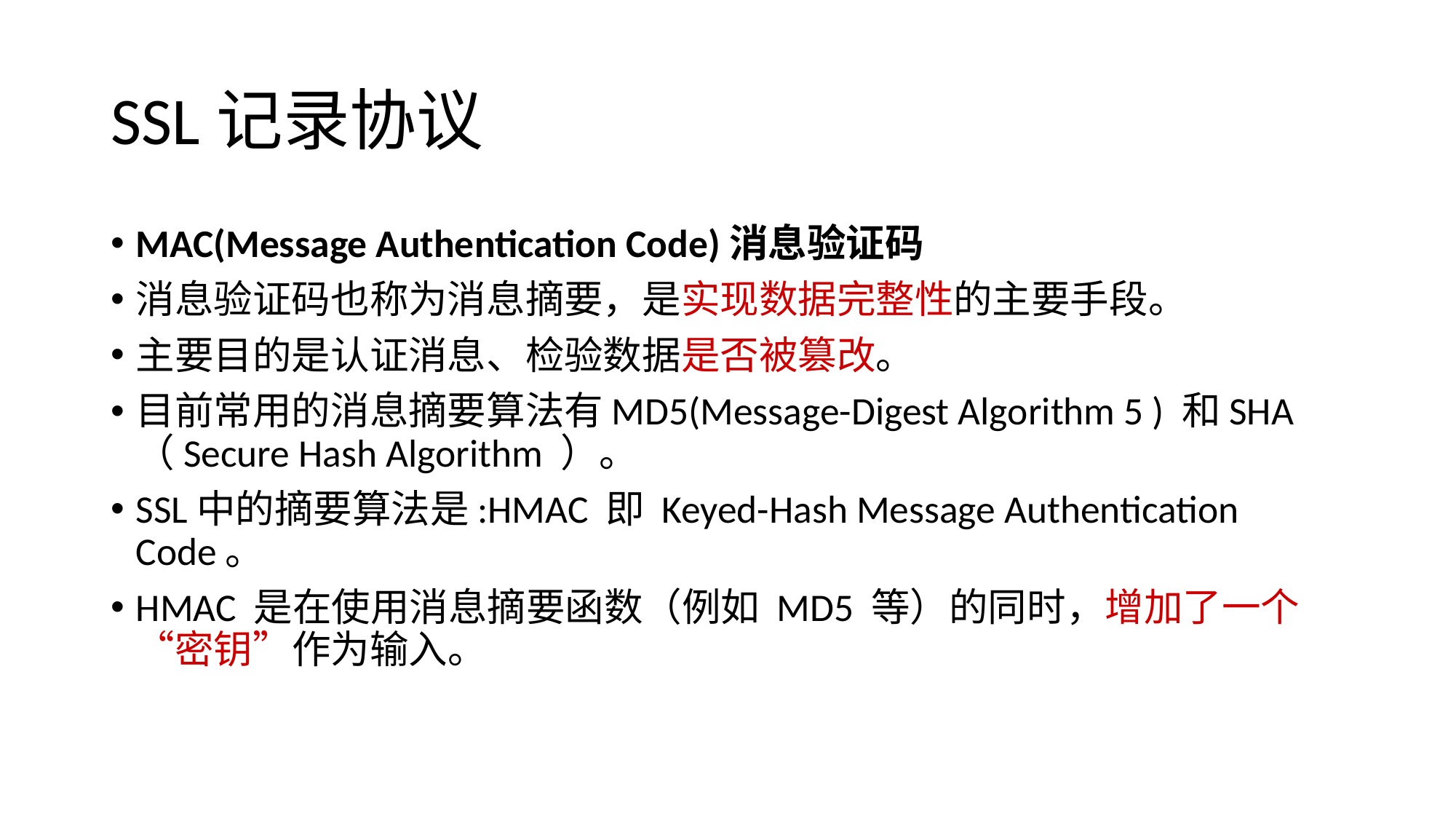

# SSL记录协议
MAC(Message Authentication Code)消息验证码
消息验证码也称为消息摘要，是实现数据完整性的主要手段。
主要目的是认证消息、检验数据是否被篡改。
目前常用的消息摘要算法有MD5(Message-Digest Algorithm 5 ) 和SHA（Secure Hash Algorithm ）。
SSL中的摘要算法是:HMAC 即 Keyed-Hash Message Authentication Code。
HMAC 是在使用消息摘要函数（例如 MD5 等）的同时，增加了一个“密钥”作为输入。